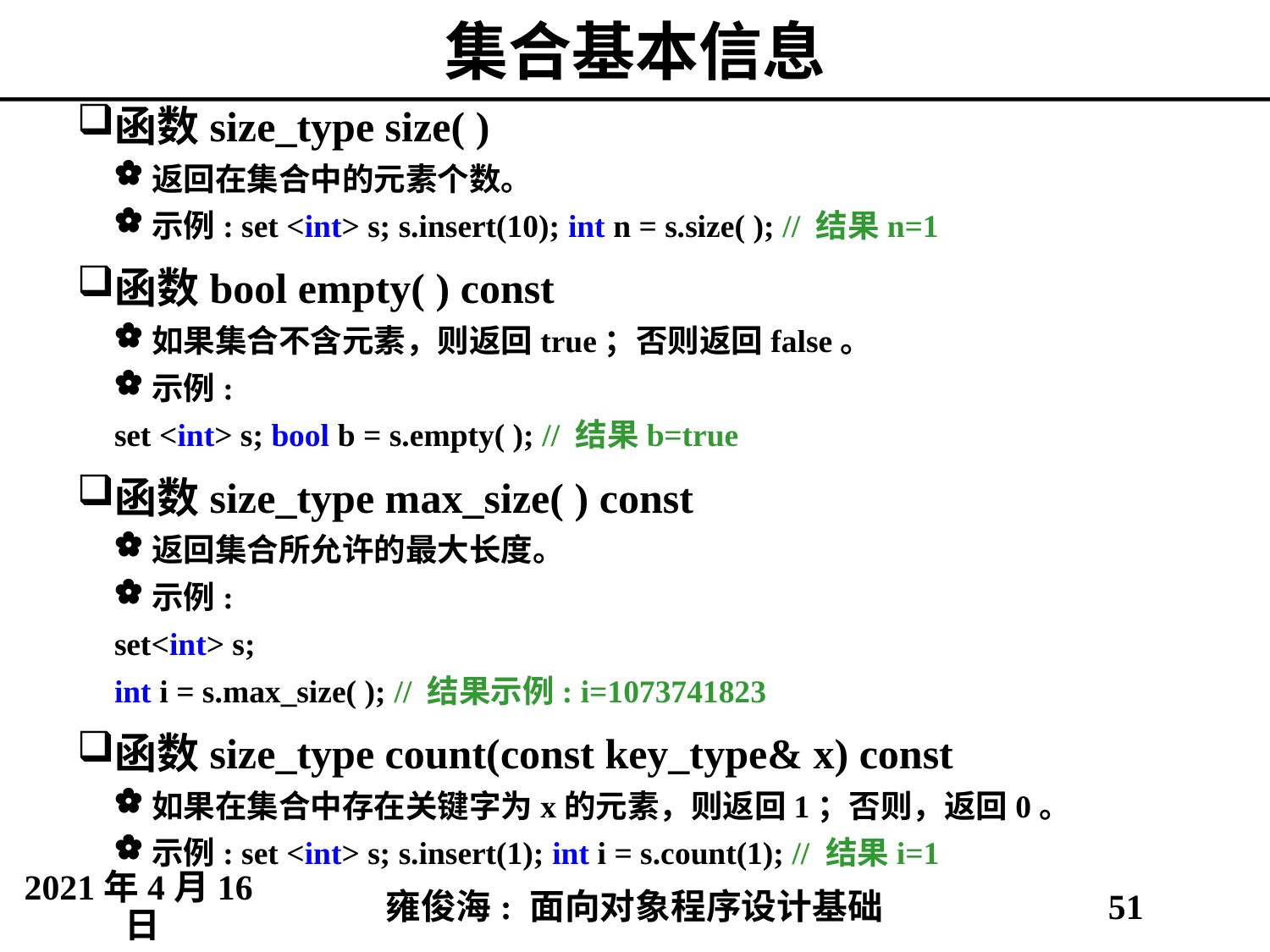

# 集合基本信息
函数size_type size( )
返回在集合中的元素个数。
示例: set <int> s; s.insert(10); int n = s.size( ); // 结果n=1
函数bool empty( ) const
如果集合不含元素，则返回true；否则返回false。
示例:
set <int> s; bool b = s.empty( ); // 结果b=true
函数size_type max_size( ) const
返回集合所允许的最大长度。
示例:
set<int> s;
int i = s.max_size( ); // 结果示例: i=1073741823
函数size_type count(const key_type& x) const
如果在集合中存在关键字为x的元素，则返回1；否则，返回0。
示例: set <int> s; s.insert(1); int i = s.count(1); // 结果i=1

2021年4月16日
雍俊海: 面向对象程序设计基础
51